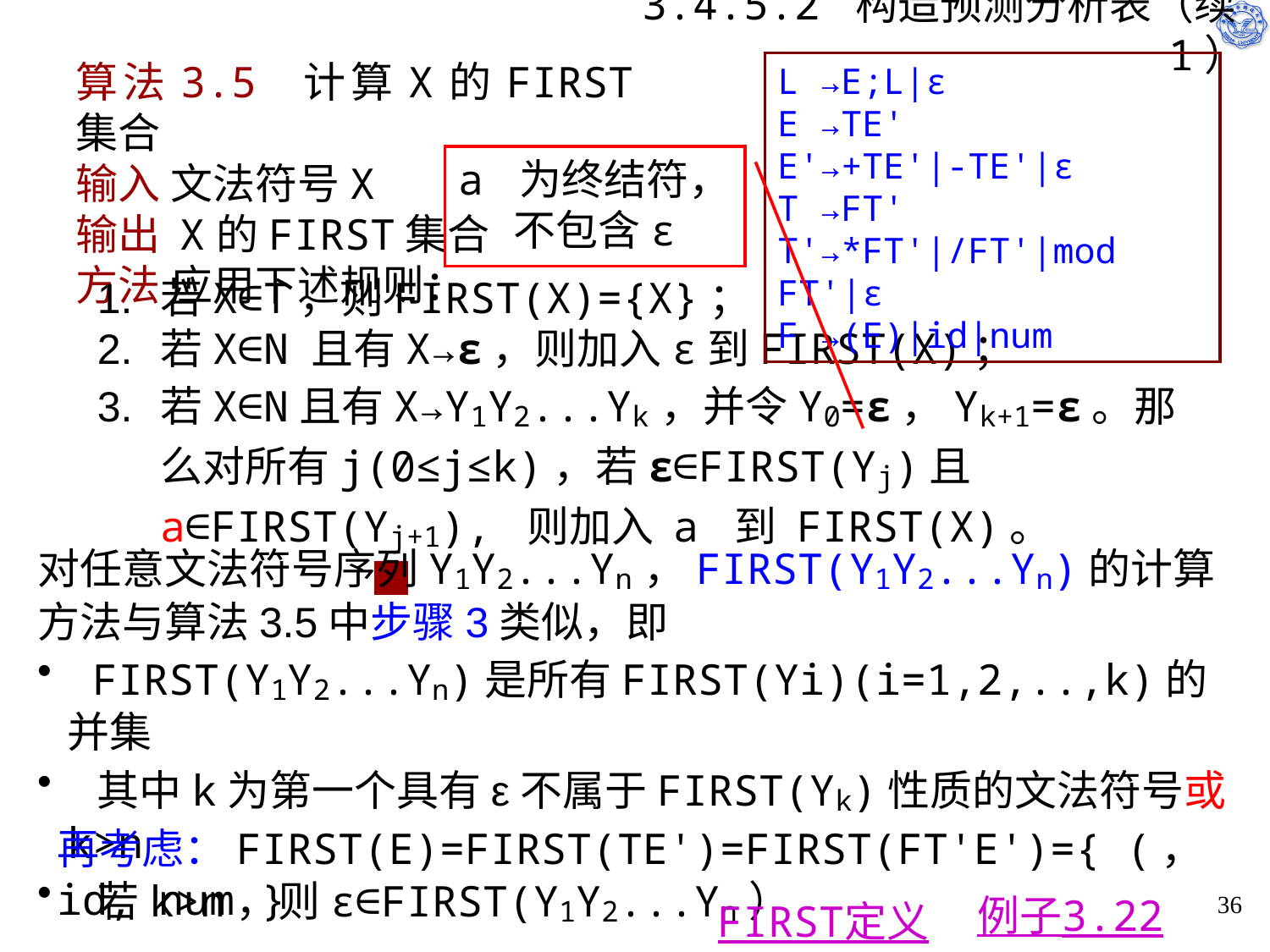

# 3.4.5.2 构造预测分析表（续1）
算法3.5 计算X的FIRST集合
输入 文法符号X
输出 X的FIRST集合
方法 应用下述规则：
L →E;L|ε
E →TE'
E'→+TE'|-TE'|ε
T →FT'
T'→*FT'|/FT'|mod FT'|ε
F →(E)|id|num
a 为终结符，不包含ε
若X∈T，则FIRST(X)={X}；
若X∈N 且有X→ε，则加入ε到FIRST(X)；
若X∈N且有X→Y1Y2...Yk，并令Y0=ε，Yk+1=ε。那么对所有j(0≤j≤k)，若ε∈FIRST(Yj)且a∈FIRST(Yj+1), 则加入 a 到 FIRST(X)。	                          ■
对任意文法符号序列Y1Y2...Yn，FIRST(Y1Y2...Yn)的计算方法与算法3.5中步骤3类似，即
 FIRST(Y1Y2...Yn)是所有FIRST(Yi)(i=1,2,..,k)的并集
  其中k为第一个具有ε不属于FIRST(Yk)性质的文法符号或k>n
  若k>n，则ε∈FIRST(Y1Y2...Yn）
再考虑：FIRST(E)=FIRST(TE')=FIRST(FT'E')={ (，id, num }
36
例子3.22
FIRST定义